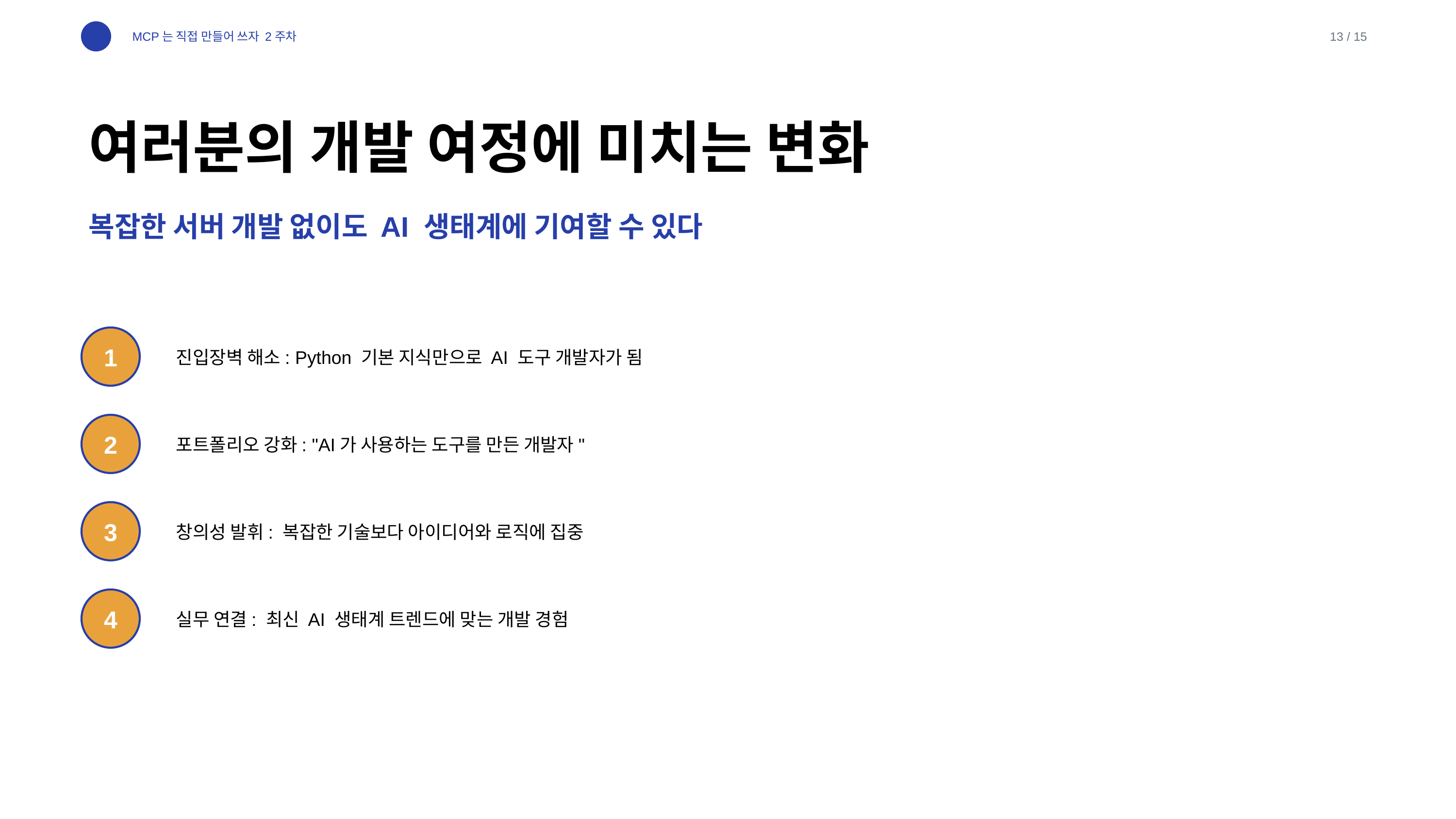

MCP는 직접 만들어 쓰자 2주차
13 / 15
여러분의 개발 여정에 미치는 변화
복잡한 서버 개발 없이도 AI 생태계에 기여할 수 있다

1
진입장벽 해소: Python 기본 지식만으로 AI 도구 개발자가 됨

2
포트폴리오 강화: "AI가 사용하는 도구를 만든 개발자"

3
창의성 발휘: 복잡한 기술보다 아이디어와 로직에 집중

4
실무 연결: 최신 AI 생태계 트렌드에 맞는 개발 경험